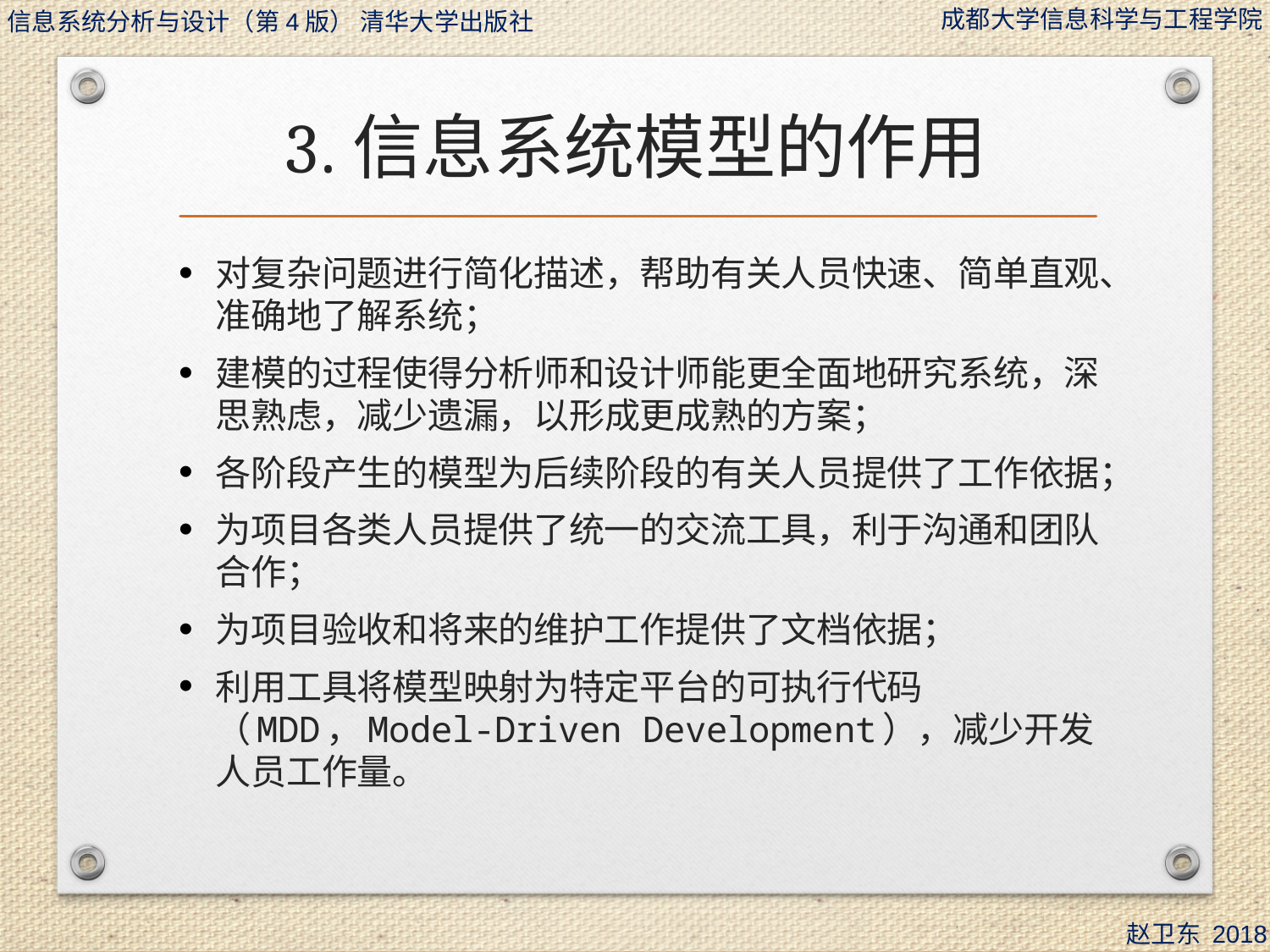

# 3.信息系统模型的作用
对复杂问题进行简化描述，帮助有关人员快速、简单直观、准确地了解系统；
建模的过程使得分析师和设计师能更全面地研究系统，深思熟虑，减少遗漏，以形成更成熟的方案；
各阶段产生的模型为后续阶段的有关人员提供了工作依据；
为项目各类人员提供了统一的交流工具，利于沟通和团队合作；
为项目验收和将来的维护工作提供了文档依据；
利用工具将模型映射为特定平台的可执行代码（MDD，Model-Driven Development），减少开发人员工作量。